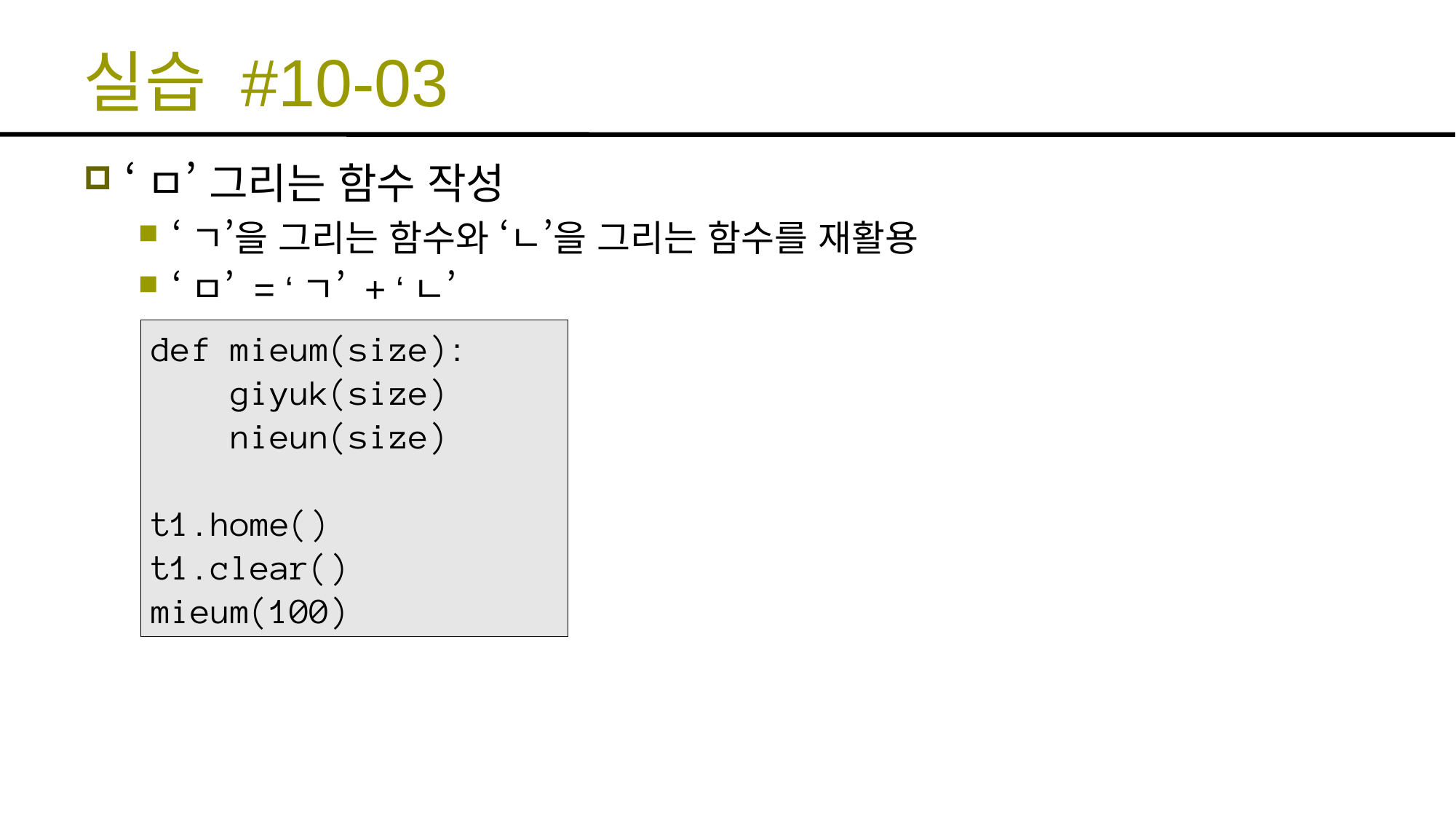

# 실습 #10-03
‘ㅁ’ 그리는 함수 작성
‘ㄱ’을 그리는 함수와 ‘ㄴ’을 그리는 함수를 재활용
‘ㅁ’ = ‘ㄱ’ + ‘ㄴ’
def mieum(size):
    giyuk(size)
    nieun(size)

t1.home()
t1.clear()
mieum(100)